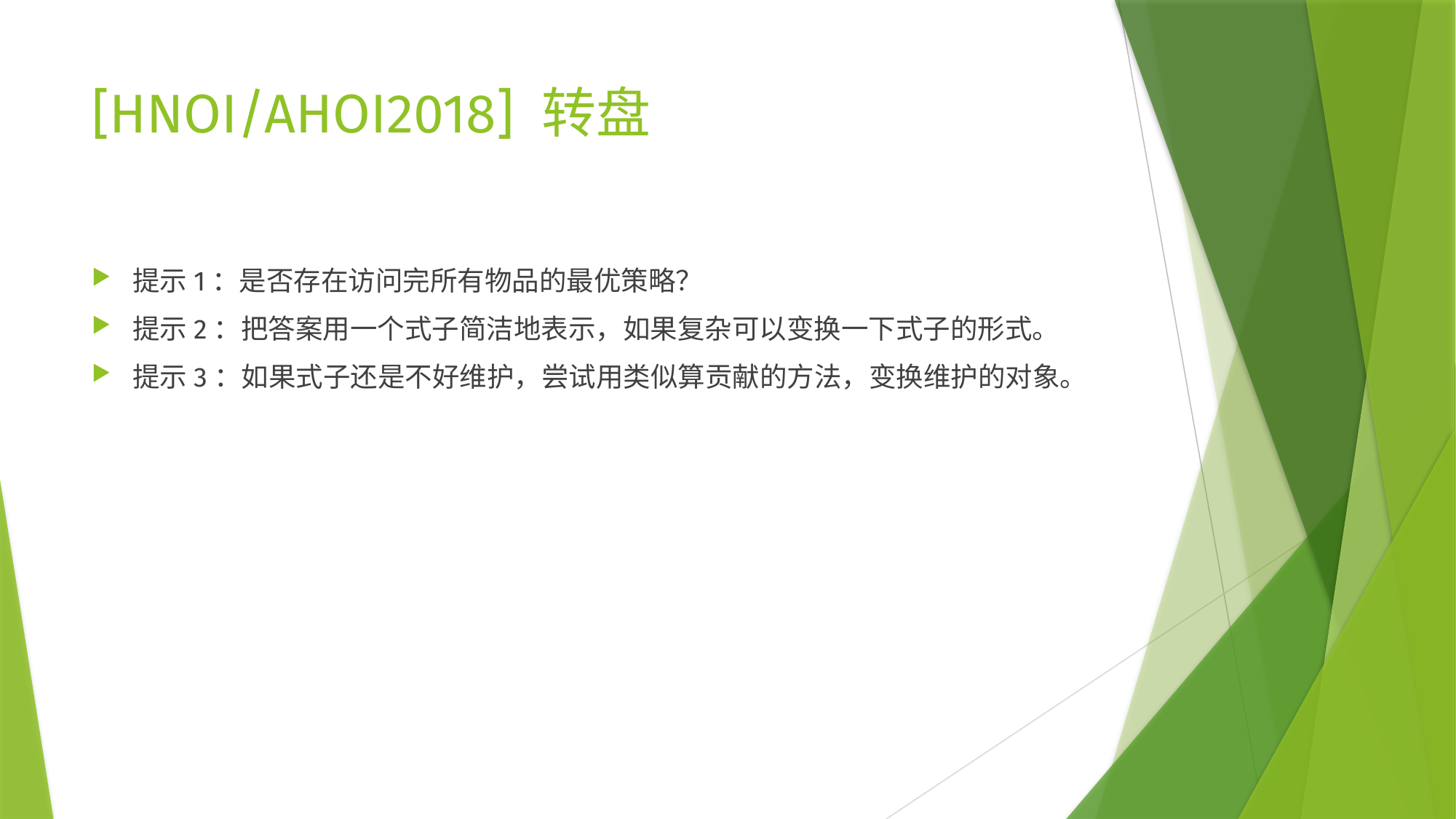

# [HNOI/AHOI2018] 转盘
提示1：是否存在访问完所有物品的最优策略？
提示2：把答案用一个式子简洁地表示，如果复杂可以变换一下式子的形式。
提示3：如果式子还是不好维护，尝试用类似算贡献的方法，变换维护的对象。